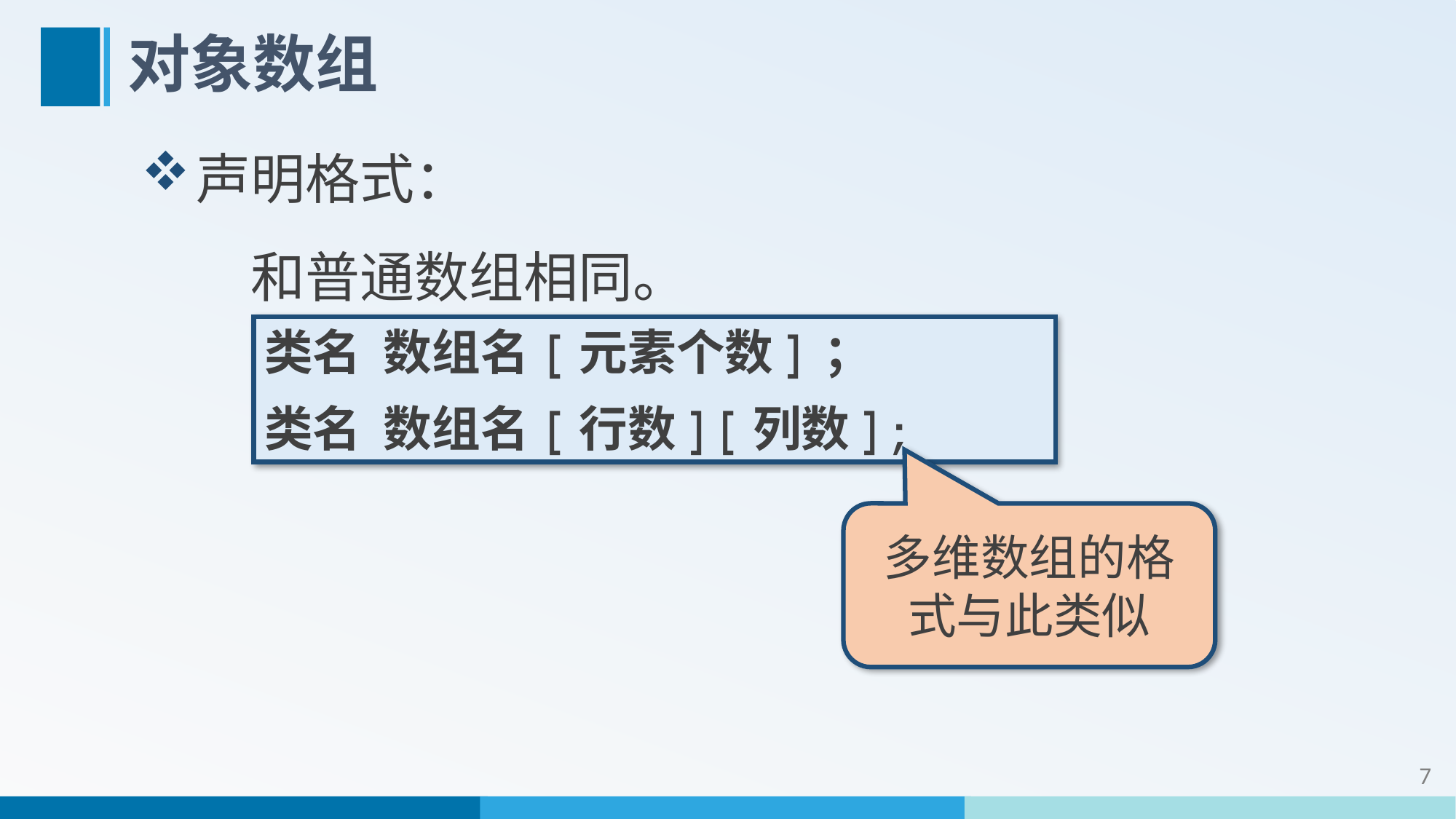

# 对象数组
声明格式：
	和普通数组相同。
类名  数组名[元素个数]；
类名  数组名[行数][列数];
多维数组的格式与此类似